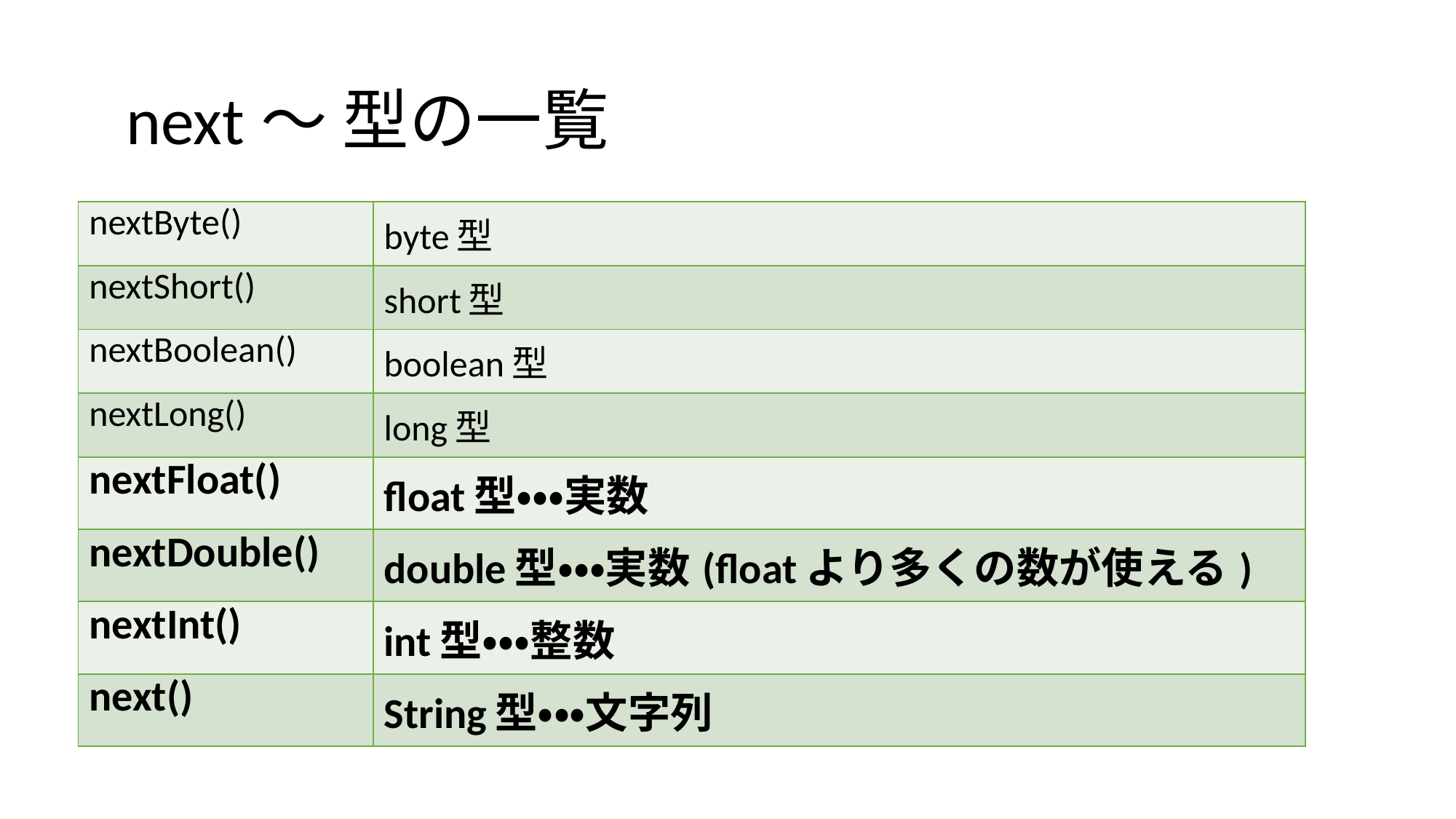

# next～ 型の一覧
| nextByte() | byte型 |
| --- | --- |
| nextShort() | short型 |
| nextBoolean() | boolean型 |
| nextLong() | long型 |
| nextFloat() | float型・・・実数 |
| nextDouble() | double型・・・実数(floatより多くの数が使える) |
| nextInt() | int型・・・整数 |
| next() | String型・・・文字列 |